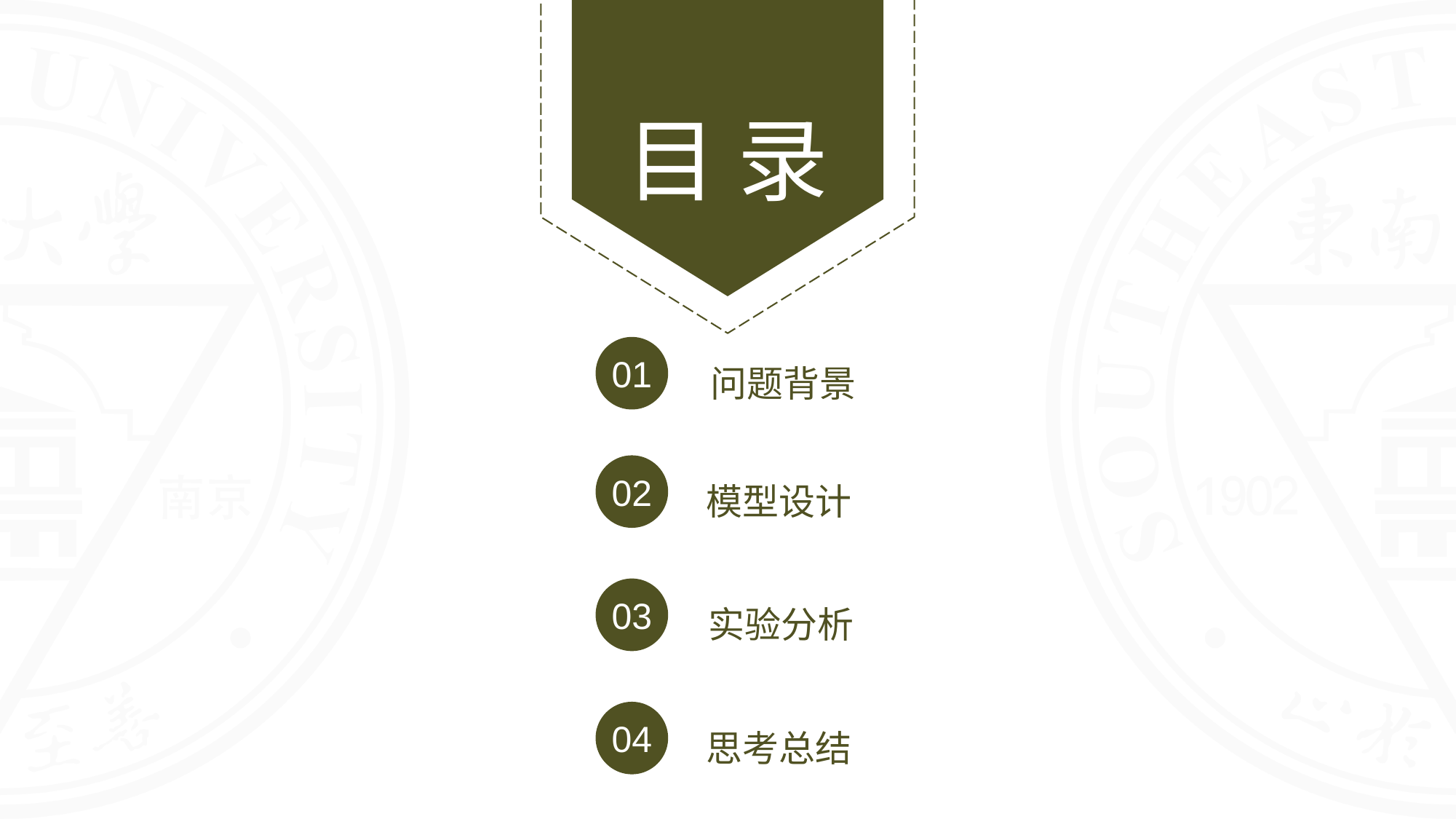

01
问题背景
02
模型设计
03
实验分析
04
思考总结